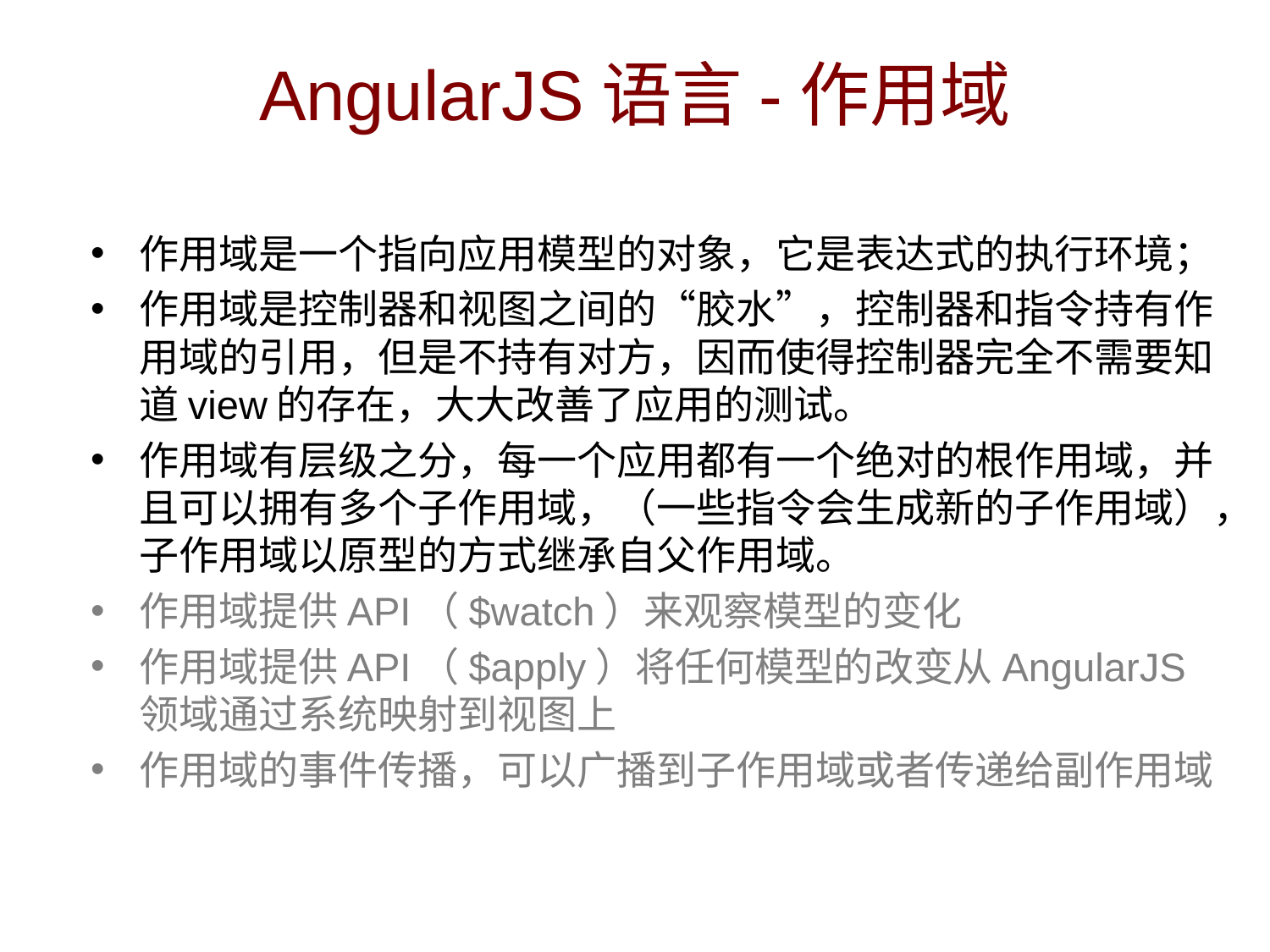

AngularJS语言-作用域
作用域是一个指向应用模型的对象，它是表达式的执行环境；
作用域是控制器和视图之间的“胶水”，控制器和指令持有作用域的引用，但是不持有对方，因而使得控制器完全不需要知道view的存在，大大改善了应用的测试。
作用域有层级之分，每一个应用都有一个绝对的根作用域，并且可以拥有多个子作用域，（一些指令会生成新的子作用域），子作用域以原型的方式继承自父作用域。
作用域提供API（$watch）来观察模型的变化
作用域提供API（$apply）将任何模型的改变从AngularJS领域通过系统映射到视图上
作用域的事件传播，可以广播到子作用域或者传递给副作用域